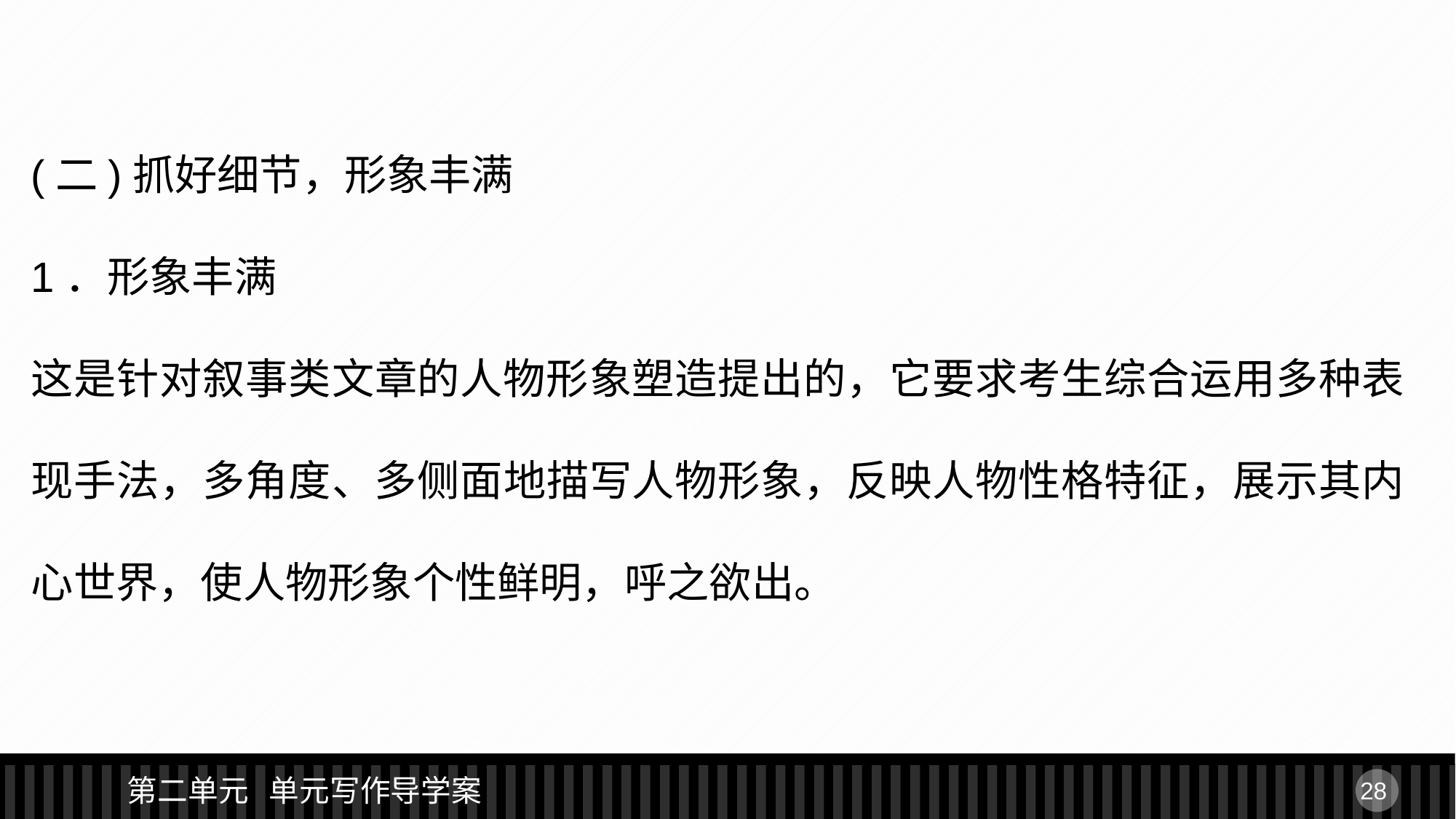

(二)抓好细节，形象丰满
1．形象丰满
这是针对叙事类文章的人物形象塑造提出的，它要求考生综合运用多种表现手法，多角度、多侧面地描写人物形象，反映人物性格特征，展示其内心世界，使人物形象个性鲜明，呼之欲出。